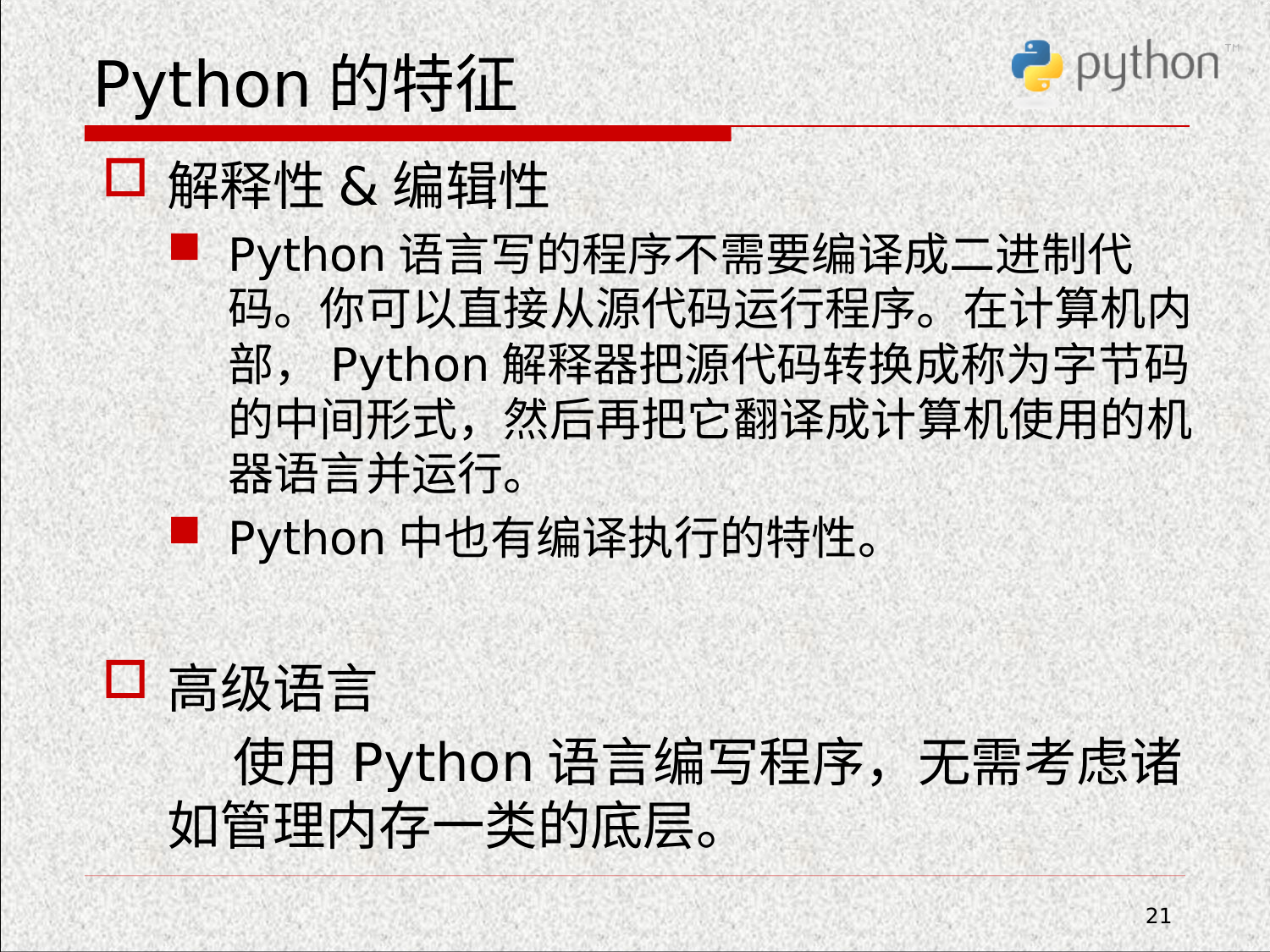

# Python的特征
解释性&编辑性
Python语言写的程序不需要编译成二进制代码。你可以直接从源代码运行程序。在计算机内部，Python解释器把源代码转换成称为字节码的中间形式，然后再把它翻译成计算机使用的机器语言并运行。
Python中也有编译执行的特性。

高级语言
          使用Python语言编写程序，无需考虑诸如管理内存一类的底层。
21